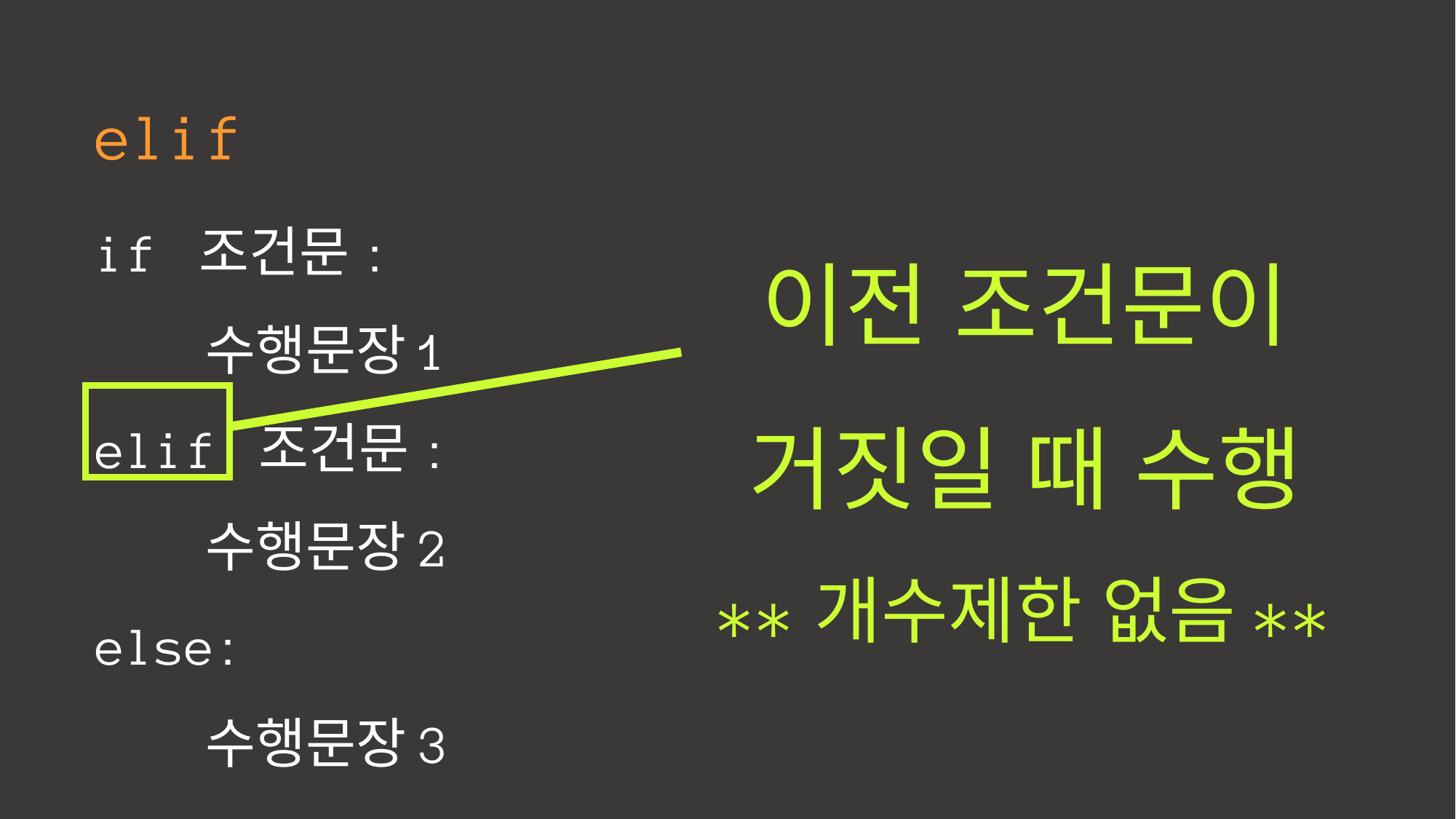

elif
if 조건문:
	수행문장1
elif 조건문:
	수행문장2
else:
	수행문장3
이전 조건문이 거짓일 때 수행
**개수제한 없음**